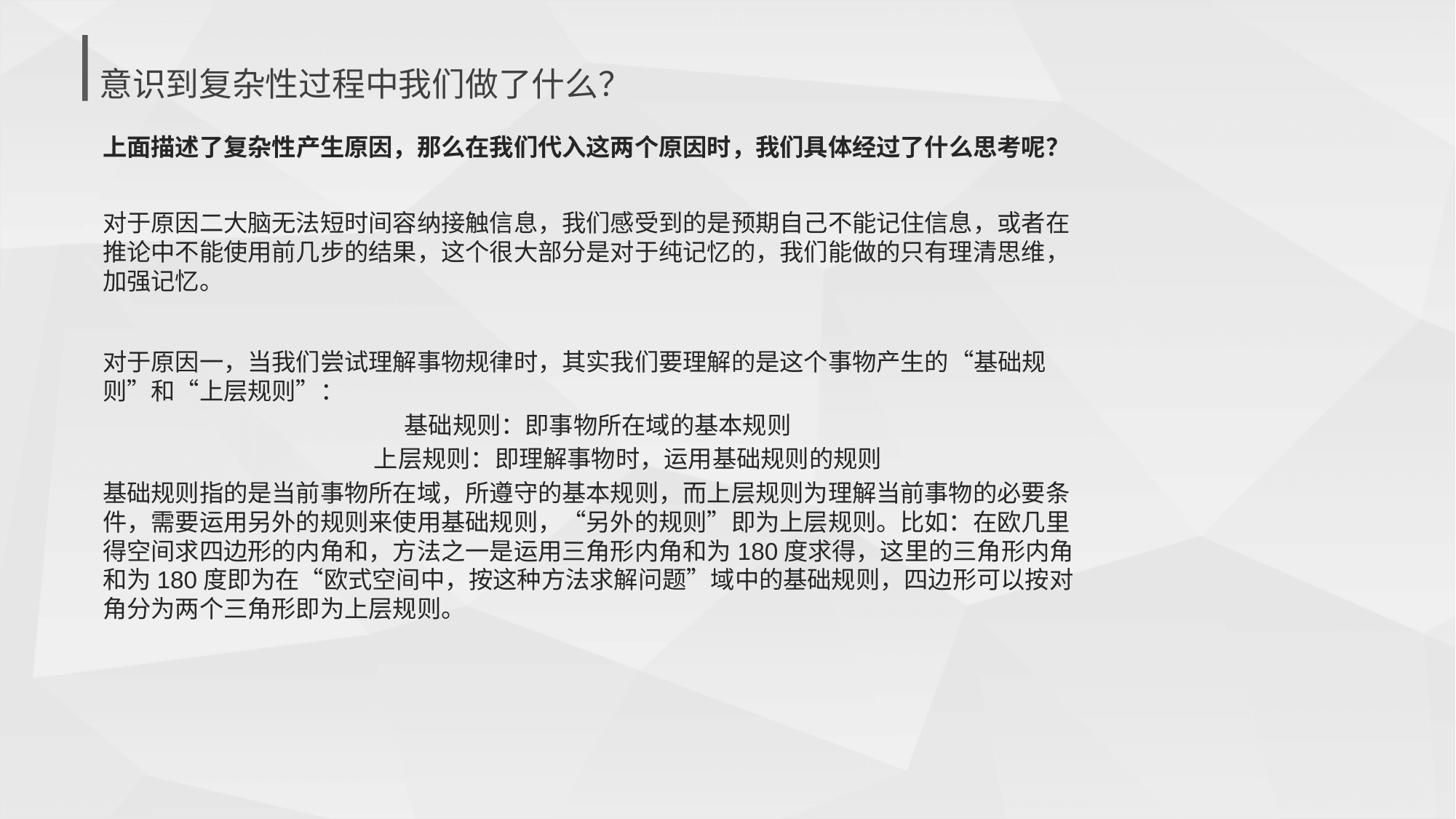

意识到复杂性过程中我们做了什么？
上面描述了复杂性产生原因，那么在我们代入这两个原因时，我们具体经过了什么思考呢？

对于原因二大脑无法短时间容纳接触信息，我们感受到的是预期自己不能记住信息，或者在推论中不能使用前几步的结果，这个很大部分是对于纯记忆的，我们能做的只有理清思维，加强记忆。

对于原因一，当我们尝试理解事物规律时，其实我们要理解的是这个事物产生的“基础规则”和“上层规则”：
基础规则：即事物所在域的基本规则
          上层规则：即理解事物时，运用基础规则的规则
基础规则指的是当前事物所在域，所遵守的基本规则，而上层规则为理解当前事物的必要条件，需要运用另外的规则来使用基础规则，“另外的规则”即为上层规则。比如：在欧几里得空间求四边形的内角和，方法之一是运用三角形内角和为180度求得，这里的三角形内角和为180度即为在“欧式空间中，按这种方法求解问题”域中的基础规则，四边形可以按对角分为两个三角形即为上层规则。